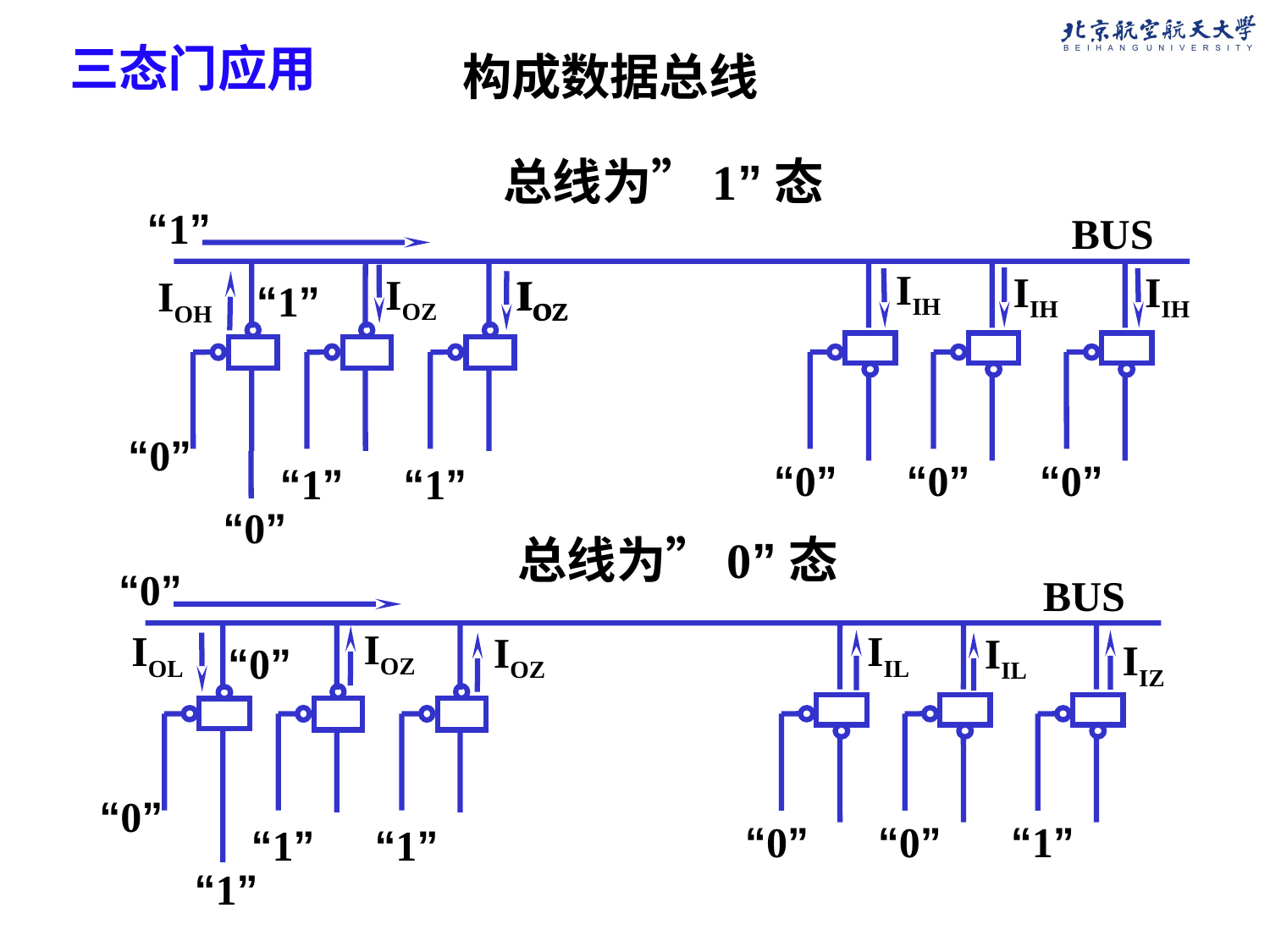

# 三态门应用
构成数据总线
总线为”1”态
“1”
BUS

IIH

IIH
IIH
IOZ
IOZ

IOZ
IOH

“1”

“0”
“0”
“0”
“0”
“1”

“1”
“0”
总线为”0”态
“0”
BUS

IOZ
IOL
IIL
IOZ

IIL

“0”
IIZ

“0”
“0”
“0”
“1”
“1”
“1”
“1”
14